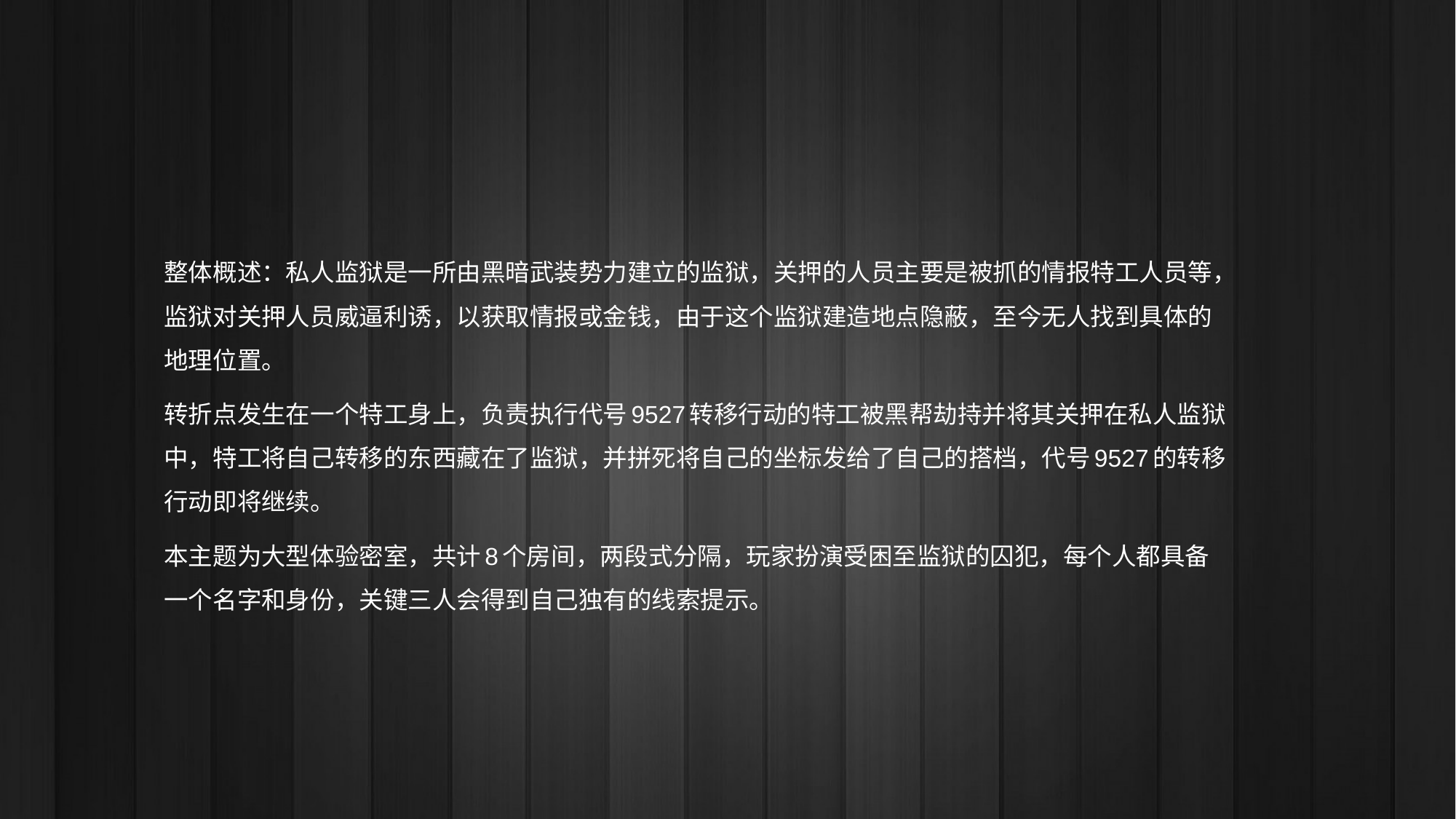

整体概述：私人监狱是一所由黑暗武装势力建立的监狱，关押的人员主要是被抓的情报特工人员等，监狱对关押人员威逼利诱，以获取情报或金钱，由于这个监狱建造地点隐蔽，至今无人找到具体的地理位置。
转折点发生在一个特工身上，负责执行代号9527转移行动的特工被黑帮劫持并将其关押在私人监狱中，特工将自己转移的东西藏在了监狱，并拼死将自己的坐标发给了自己的搭档，代号9527的转移行动即将继续。
本主题为大型体验密室，共计8个房间，两段式分隔，玩家扮演受困至监狱的囚犯，每个人都具备一个名字和身份，关键三人会得到自己独有的线索提示。